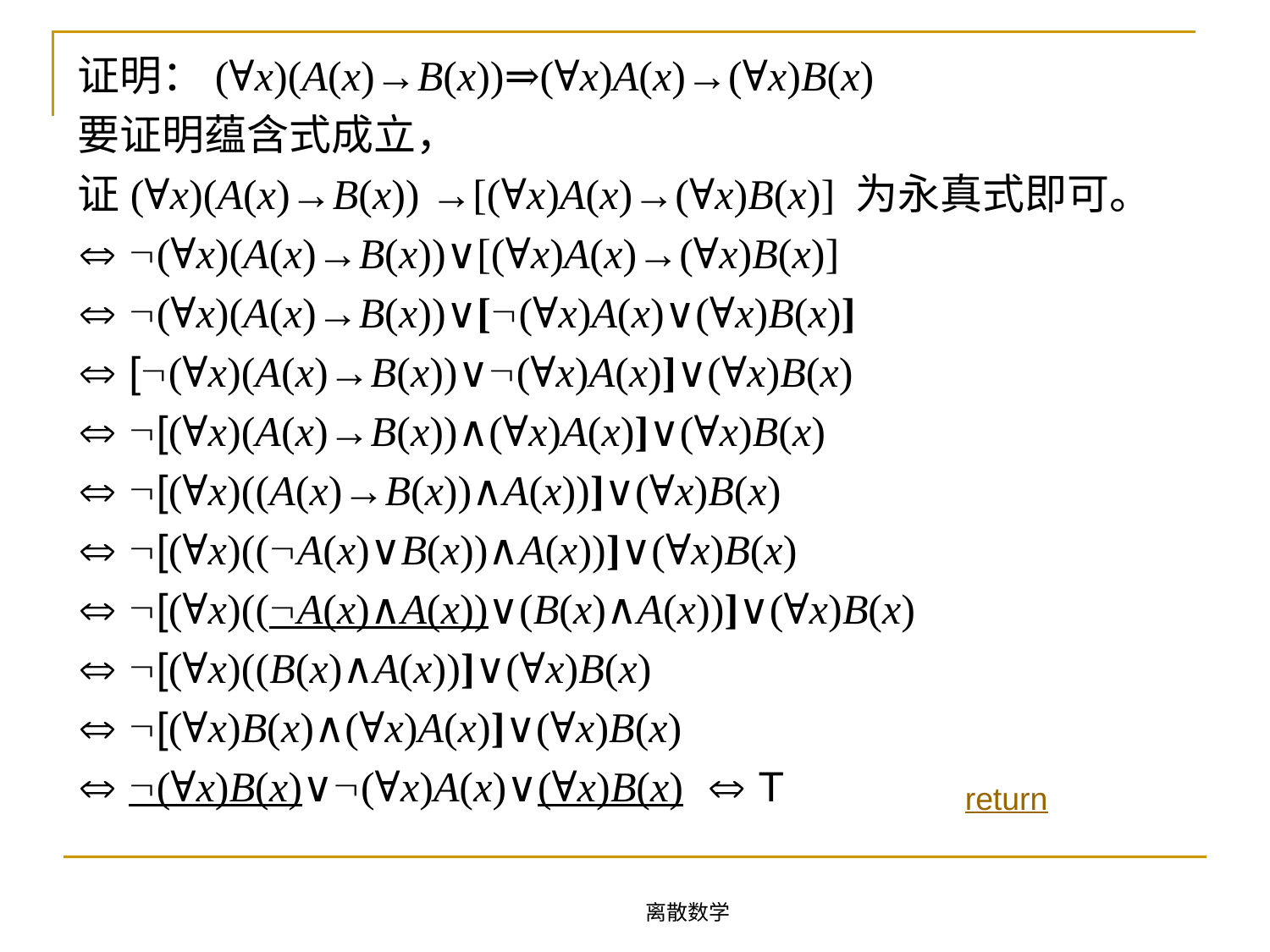

证明：(∀x)(A(x)→B(x))⇒(∀x)A(x)→(∀x)B(x)
要证明蕴含式成立，
证(∀x)(A(x)→B(x)) →[(∀x)A(x)→(∀x)B(x)] 为永真式即可。
⇔ ¬(∀x)(A(x)→B(x))∨[(∀x)A(x)→(∀x)B(x)]
⇔ ¬(∀x)(A(x)→B(x))∨[¬(∀x)A(x)∨(∀x)B(x)]
⇔ [¬(∀x)(A(x)→B(x))∨¬(∀x)A(x)]∨(∀x)B(x)
⇔ ¬[(∀x)(A(x)→B(x))∧(∀x)A(x)]∨(∀x)B(x)
⇔ ¬[(∀x)((A(x)→B(x))∧A(x))]∨(∀x)B(x)
⇔ ¬[(∀x)((¬A(x)∨B(x))∧A(x))]∨(∀x)B(x)
⇔ ¬[(∀x)((¬A(x)∧A(x))∨(B(x)∧A(x))]∨(∀x)B(x)
⇔ ¬[(∀x)((B(x)∧A(x))]∨(∀x)B(x)
⇔ ¬[(∀x)B(x)∧(∀x)A(x)]∨(∀x)B(x)
⇔ ¬(∀x)B(x)∨¬(∀x)A(x)∨(∀x)B(x)  ⇔ T

return

离散数学
5